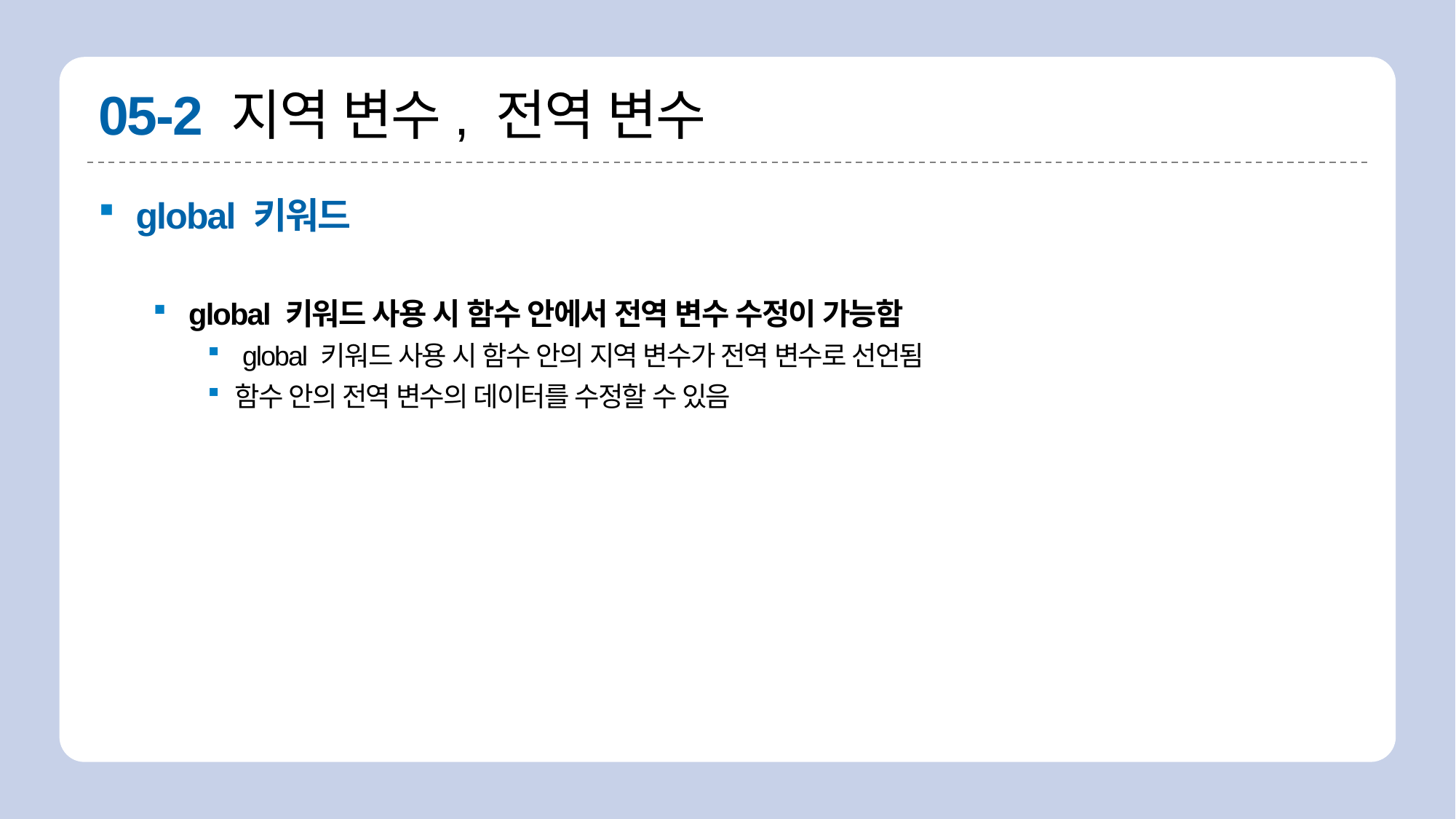

# 05-2 지역 변수, 전역 변수
 global 키워드

 global 키워드 사용 시 함수 안에서 전역 변수 수정이 가능함
 global 키워드 사용 시 함수 안의 지역 변수가 전역 변수로 선언됨
함수 안의 전역 변수의 데이터를 수정할 수 있음